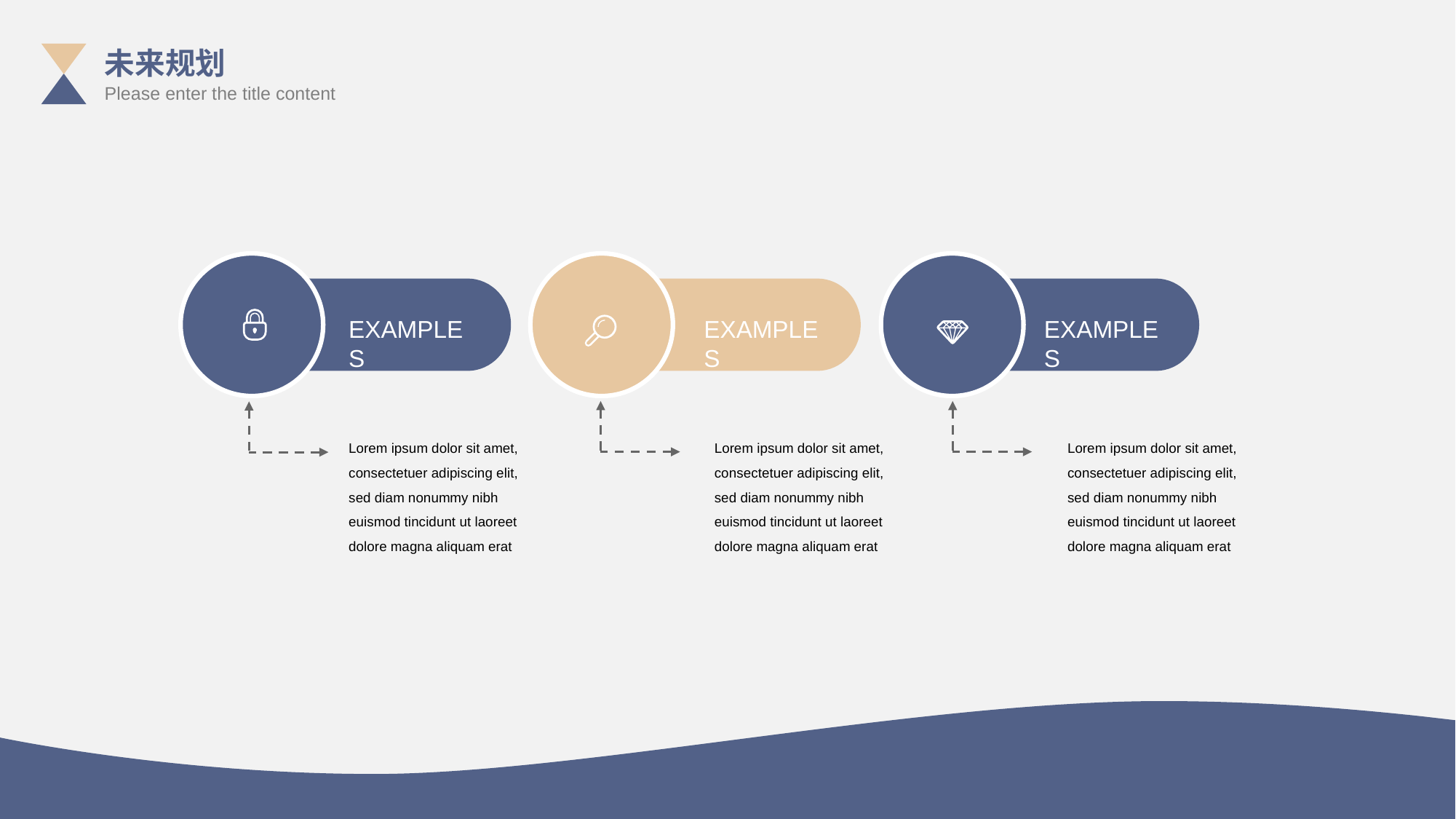

未来规划
Please enter the title content

EXAMPLES
EXAMPLES
EXAMPLES

Lorem ipsum dolor sit amet, consectetuer adipiscing elit, sed diam nonummy nibh euismod tincidunt ut laoreet dolore magna aliquam erat
Lorem ipsum dolor sit amet, consectetuer adipiscing elit, sed diam nonummy nibh euismod tincidunt ut laoreet dolore magna aliquam erat
Lorem ipsum dolor sit amet, consectetuer adipiscing elit, sed diam nonummy nibh euismod tincidunt ut laoreet dolore magna aliquam erat